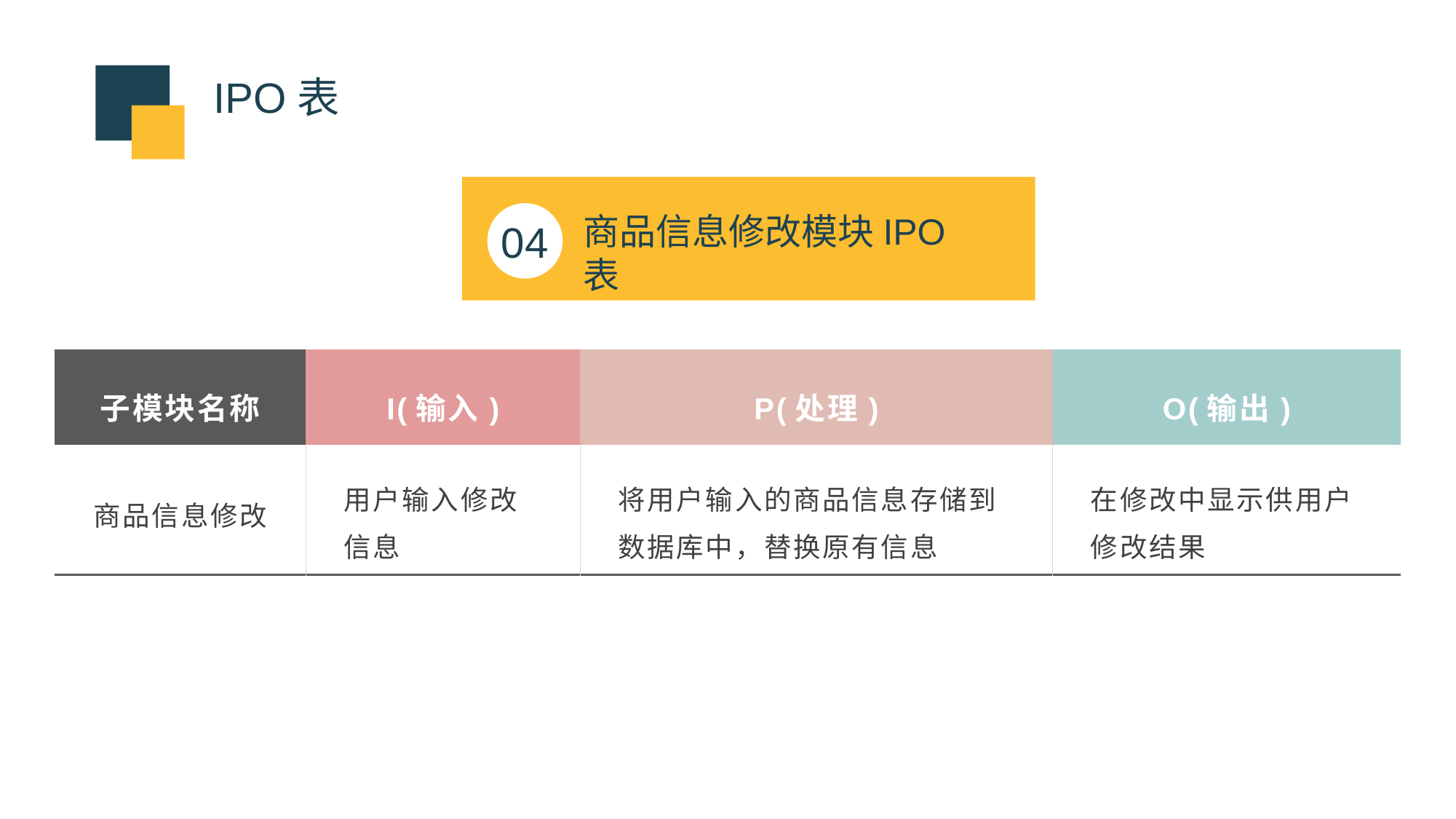

IPO表

商品信息修改模块IPO表

04
| 子模块名称 | I(输入) | P(处理) | O(输出) |
| --- | --- | --- | --- |
| 商品信息修改 | 用户输入修改信息 | 将用户输入的商品信息存储到数据库中，替换原有信息 | 在修改中显示供用户修改结果 |